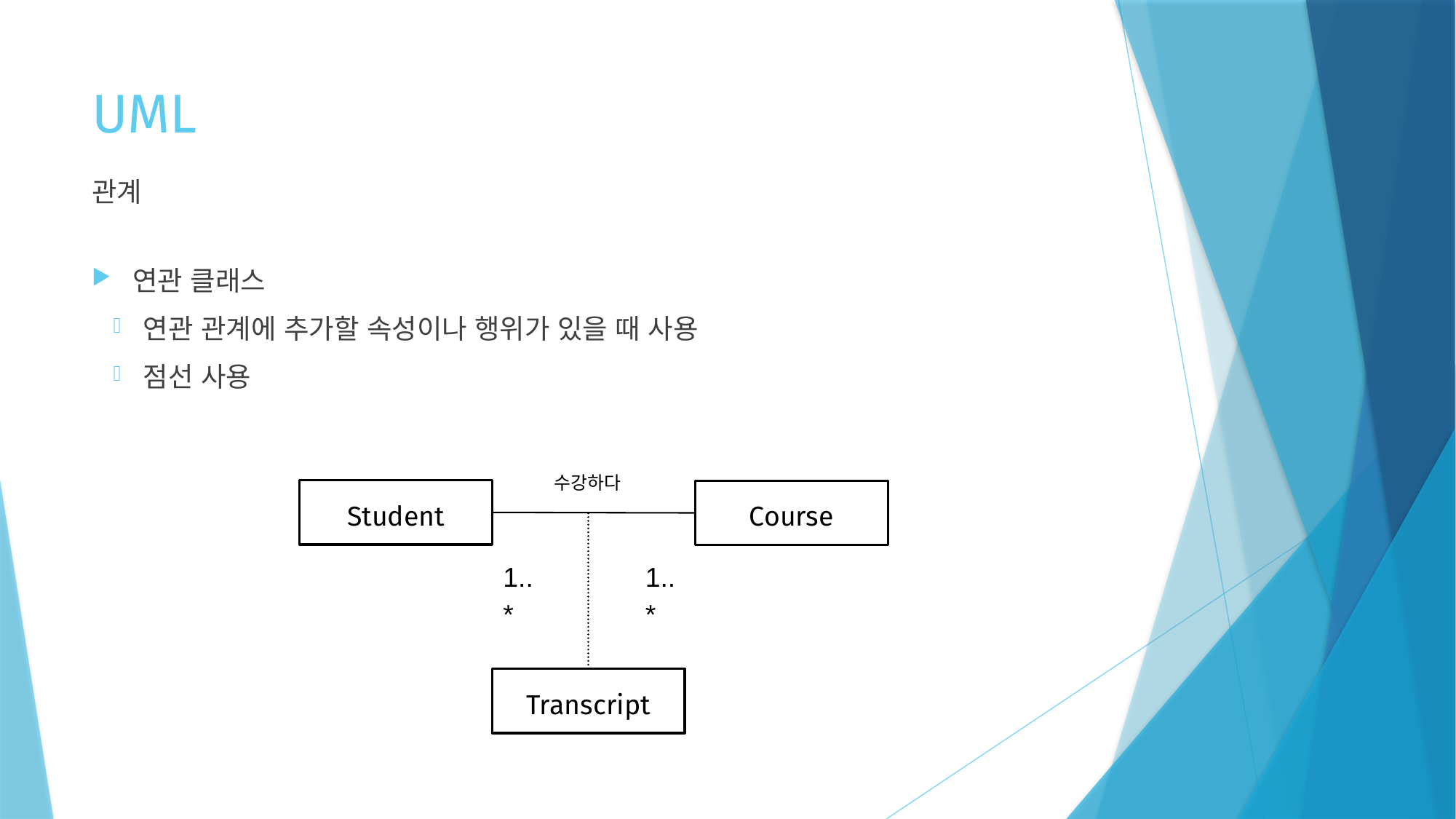

# UML
관계
연관 클래스
연관 관계에 추가할 속성이나 행위가 있을 때 사용
점선 사용
수강하다
Student
Course
1..*
1..*
Transcript